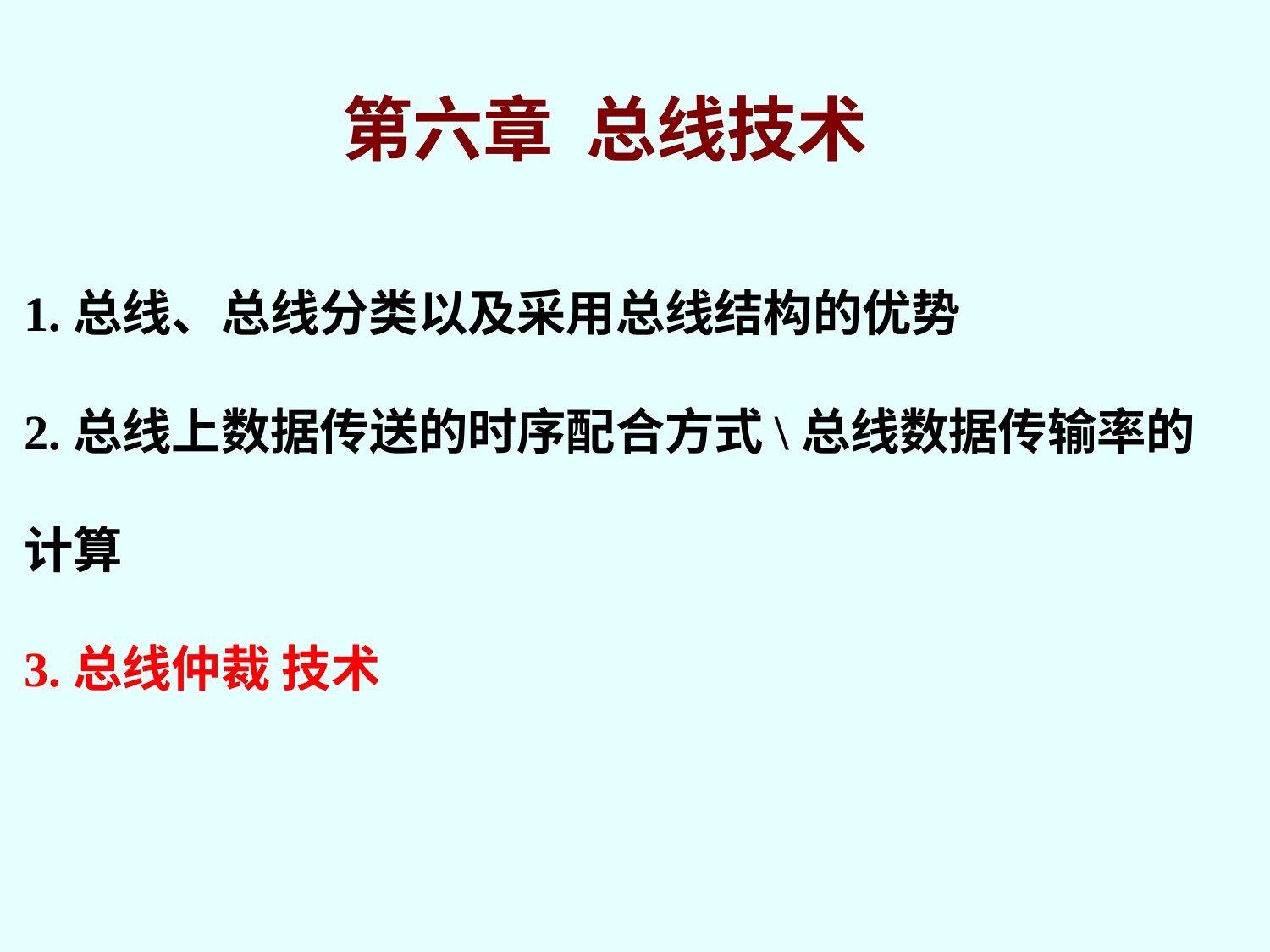

第六章  总线技术
1.总线、总线分类以及采用总线结构的优势
2.总线上数据传送的时序配合方式\总线数据传输率的计算
3.总线仲裁 技术